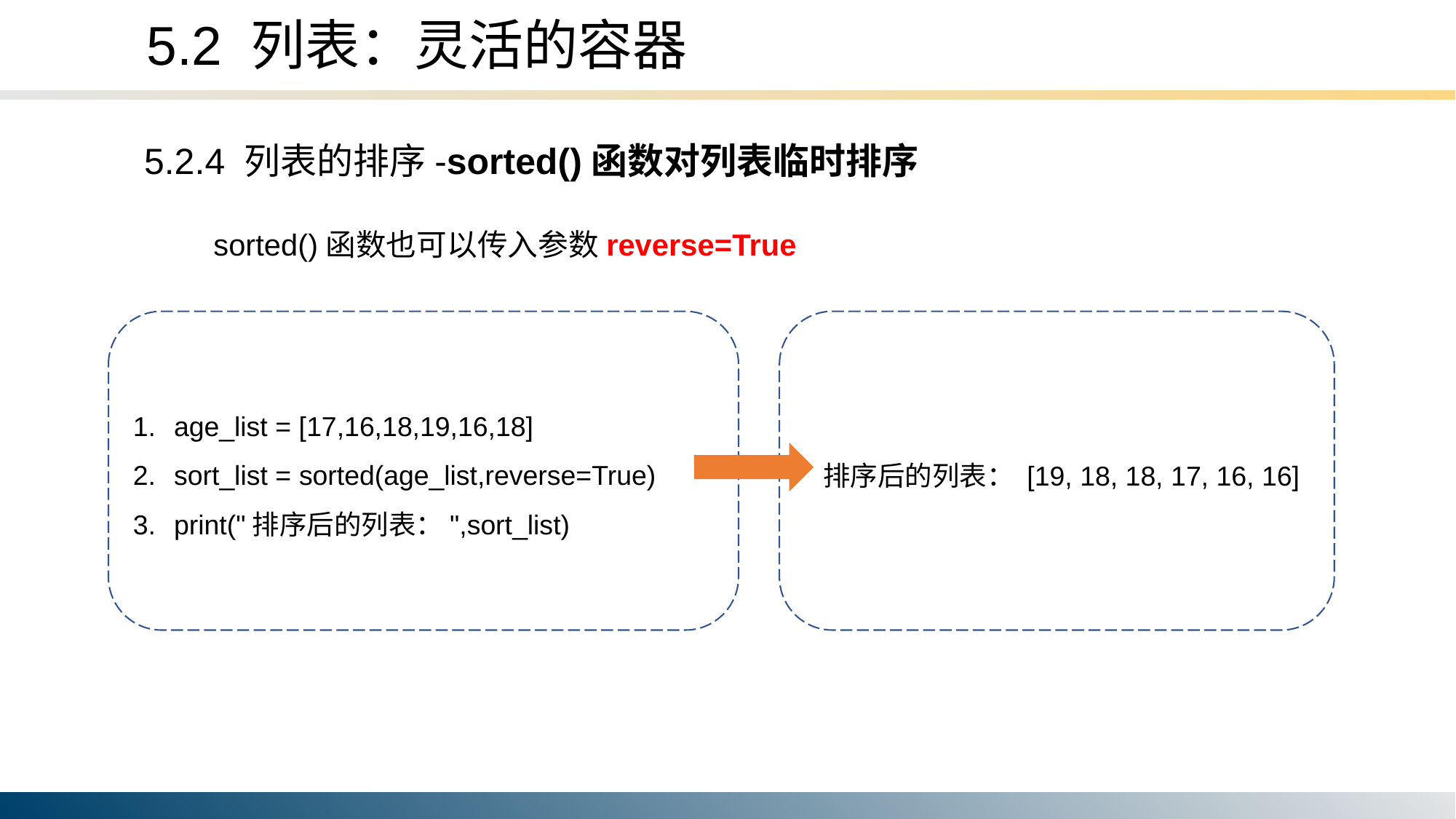

5.2 列表：灵活的容器
5.2.4 列表的排序-sorted()函数对列表临时排序
sorted()函数也可以传入参数reverse=True

age_list = [17,16,18,19,16,18]
sort_list = sorted(age_list,reverse=True)
print("排序后的列表：",sort_list)
排序后的列表： [19, 18, 18, 17, 16, 16]